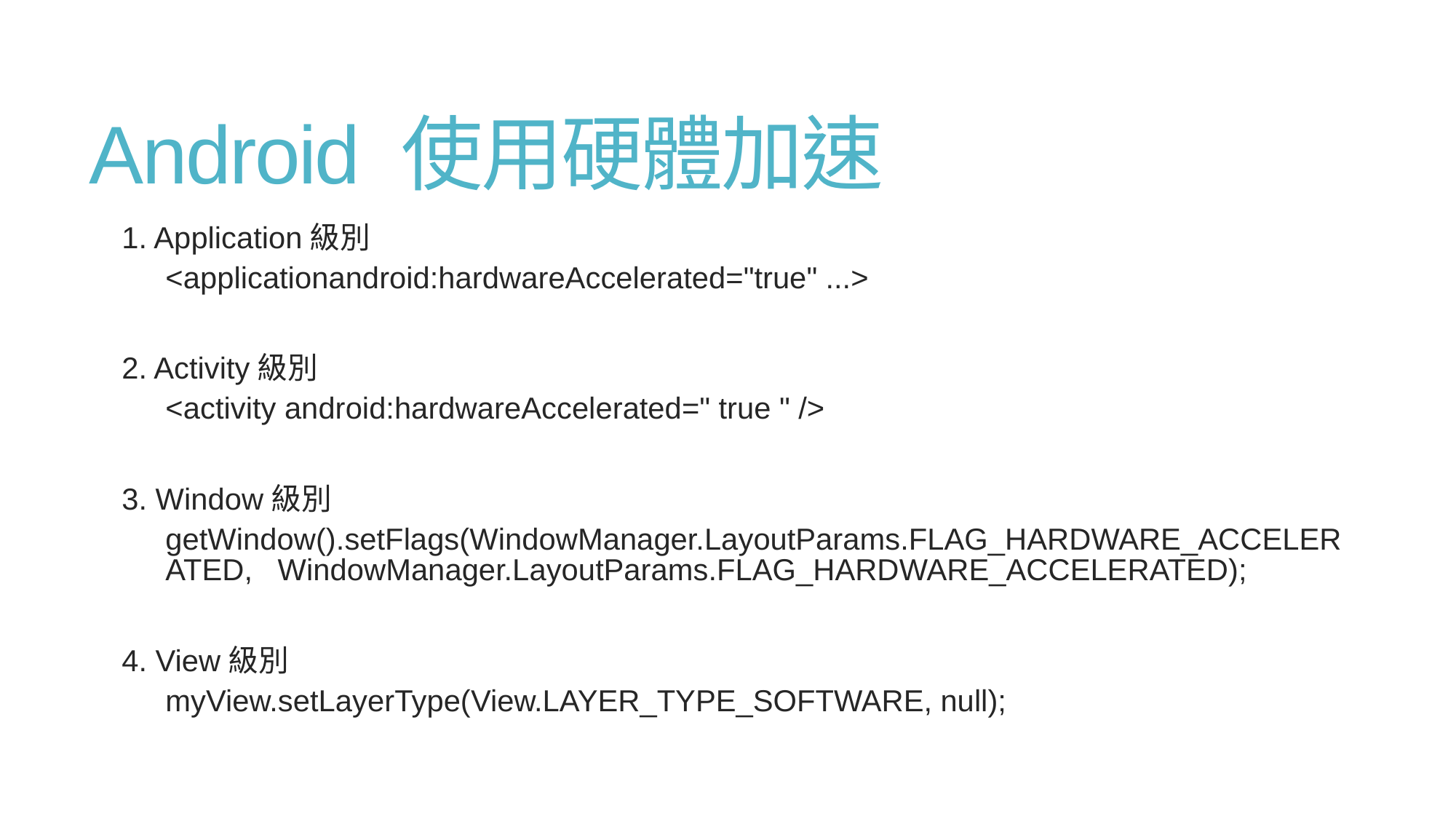

# Android 使用硬體加速
1. Application級別
<applicationandroid:hardwareAccelerated="true" ...>

2. Activity級別
<activity android:hardwareAccelerated=" true " />

3. Window級別
getWindow().setFlags(WindowManager.LayoutParams.FLAG_HARDWARE_ACCELERATED,   WindowManager.LayoutParams.FLAG_HARDWARE_ACCELERATED);

4. View級別
myView.setLayerType(View.LAYER_TYPE_SOFTWARE, null);